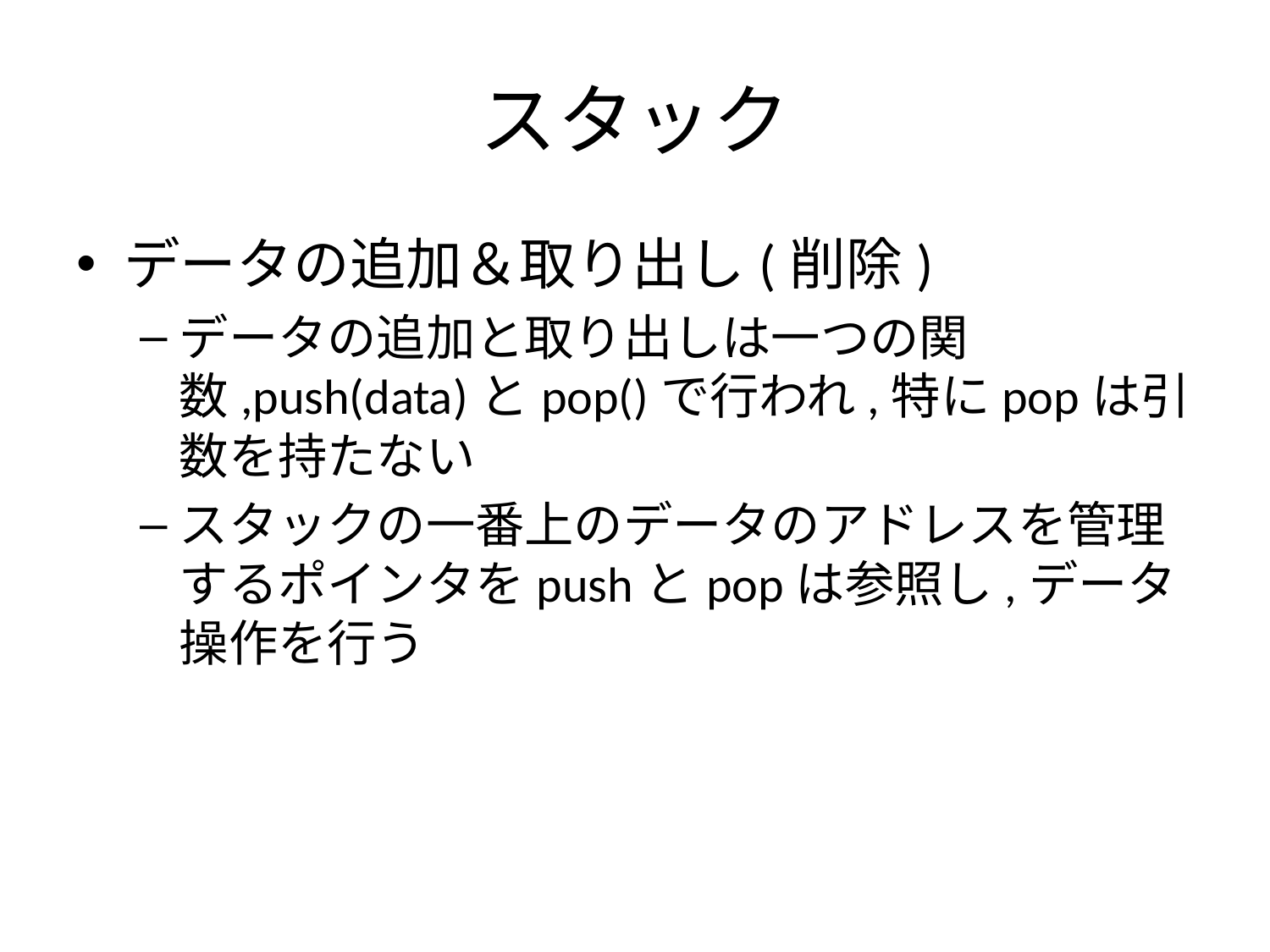

# スタック
データの追加＆取り出し(削除)
データの追加と取り出しは一つの関数,push(data)とpop()で行われ,特にpopは引数を持たない
スタックの一番上のデータのアドレスを管理するポインタをpushとpopは参照し,データ操作を行う